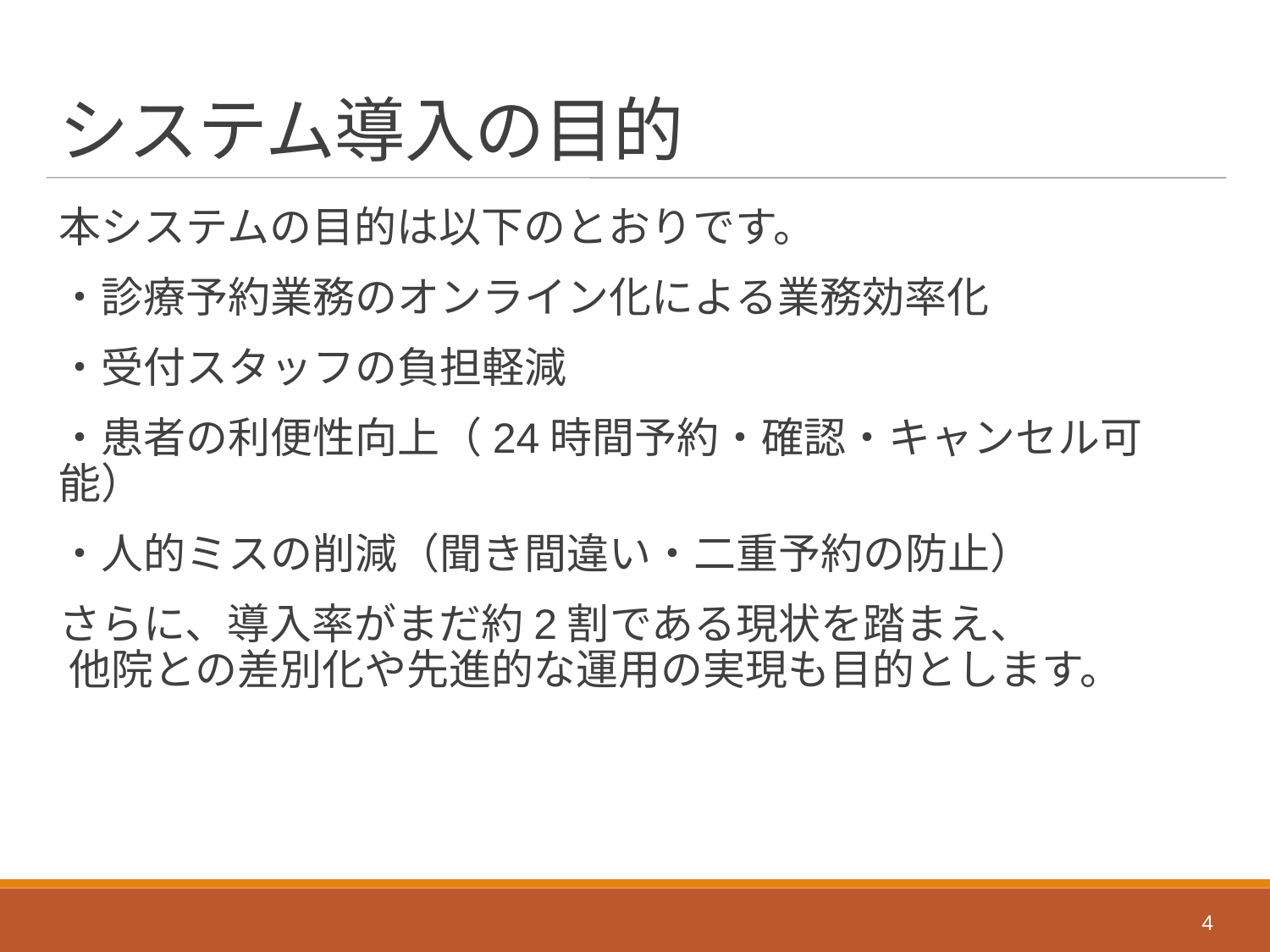

# システム導入の目的
本システムの目的は以下のとおりです。
・診療予約業務のオンライン化による業務効率化
・受付スタッフの負担軽減
・患者の利便性向上（24時間予約・確認・キャンセル可能）
・人的ミスの削減（聞き間違い・二重予約の防止）
さらに、導入率がまだ約2割である現状を踏まえ、
 他院との差別化や先進的な運用の実現も目的とします。

4